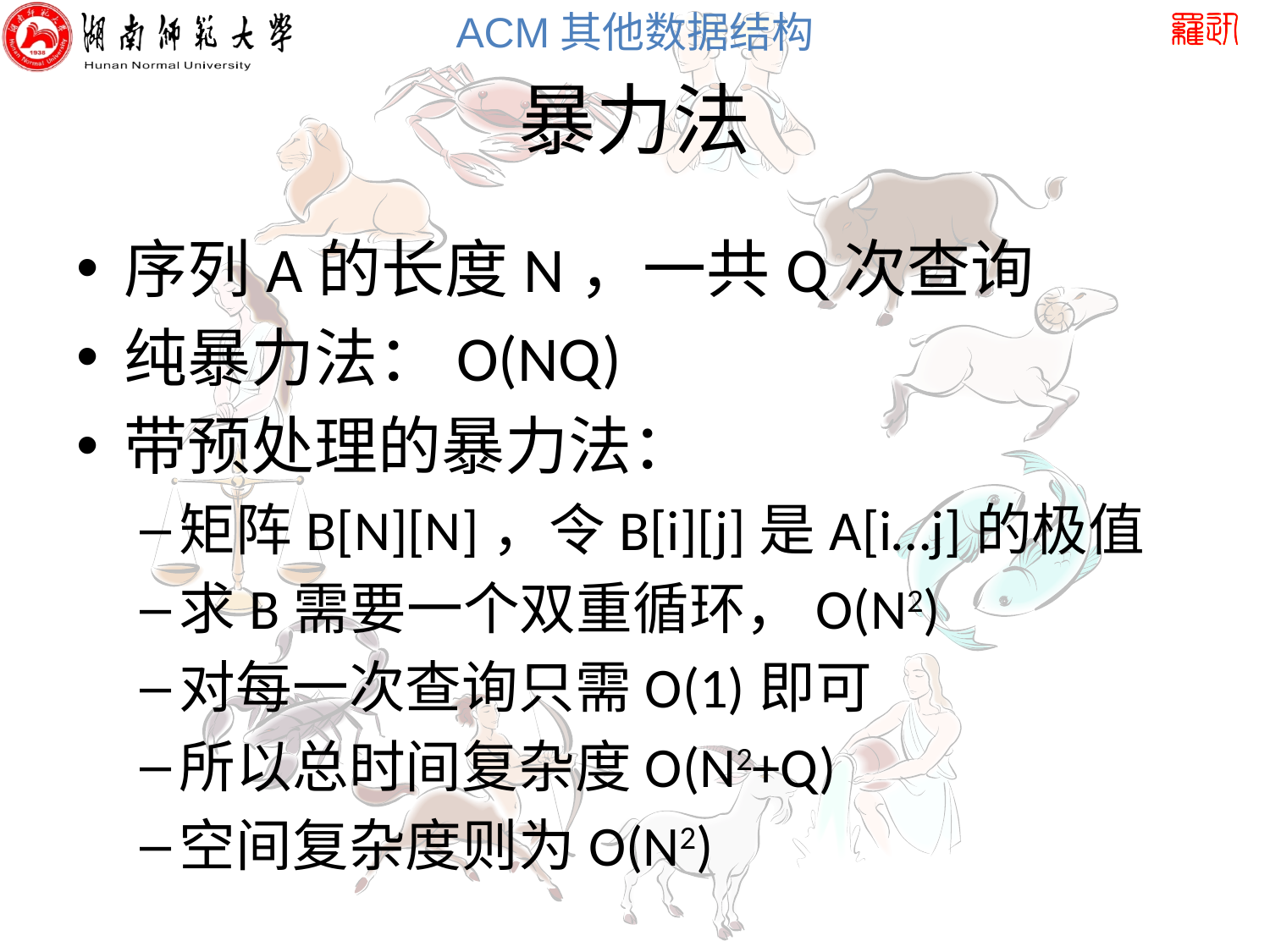

# 暴力法
序列A的长度N，一共Q次查询
纯暴力法：O(NQ)
带预处理的暴力法：
矩阵B[N][N]，令B[i][j]是A[i…j]的极值
求B需要一个双重循环，O(N2)
对每一次查询只需O(1)即可
所以总时间复杂度O(N2+Q)
空间复杂度则为O(N2)